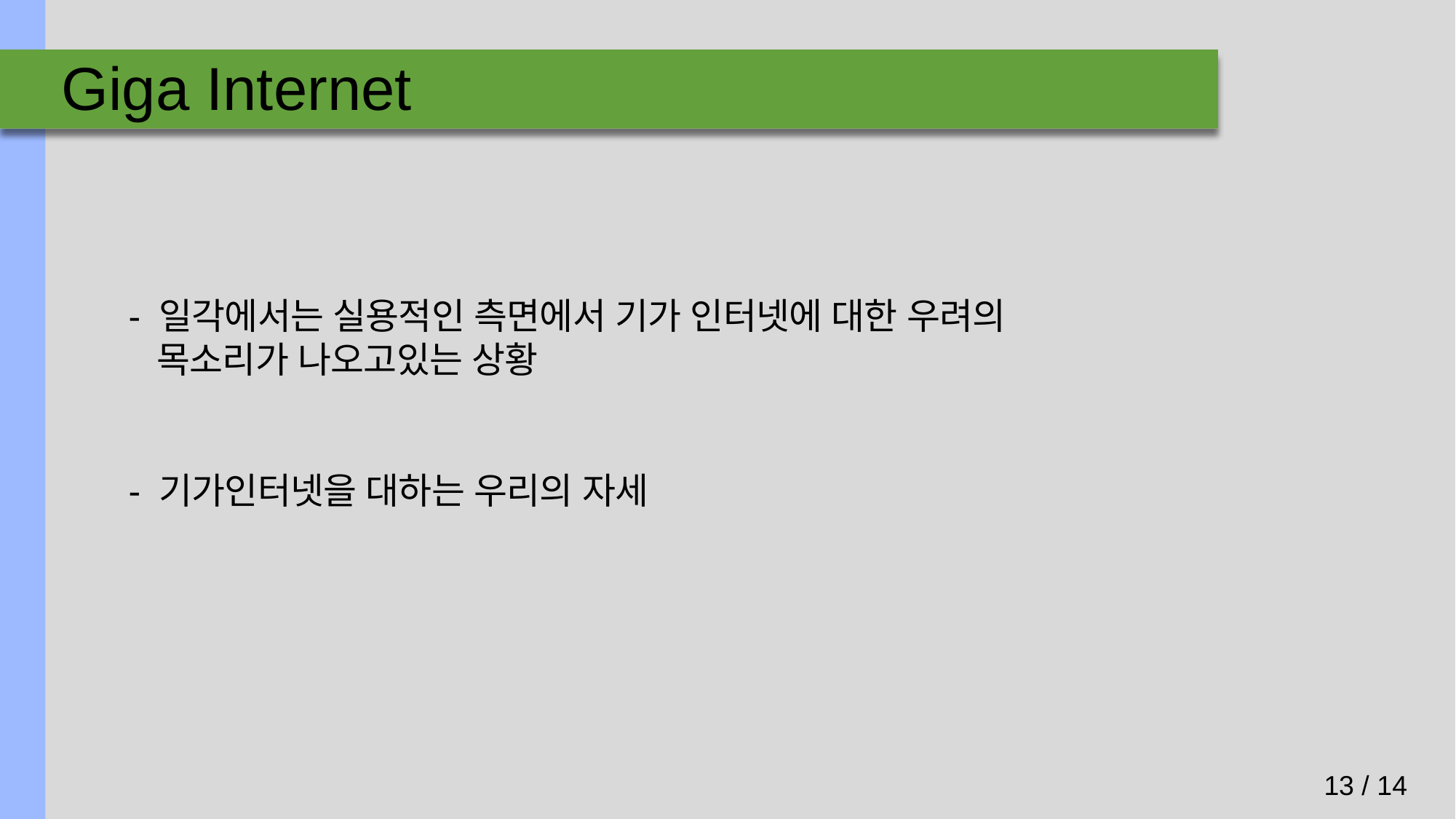

# Giga Internet
- 일각에서는 실용적인 측면에서 기가 인터넷에 대한 우려의
  목소리가 나오고있는 상황

- 기가인터넷을 대하는 우리의 자세

13 / 14